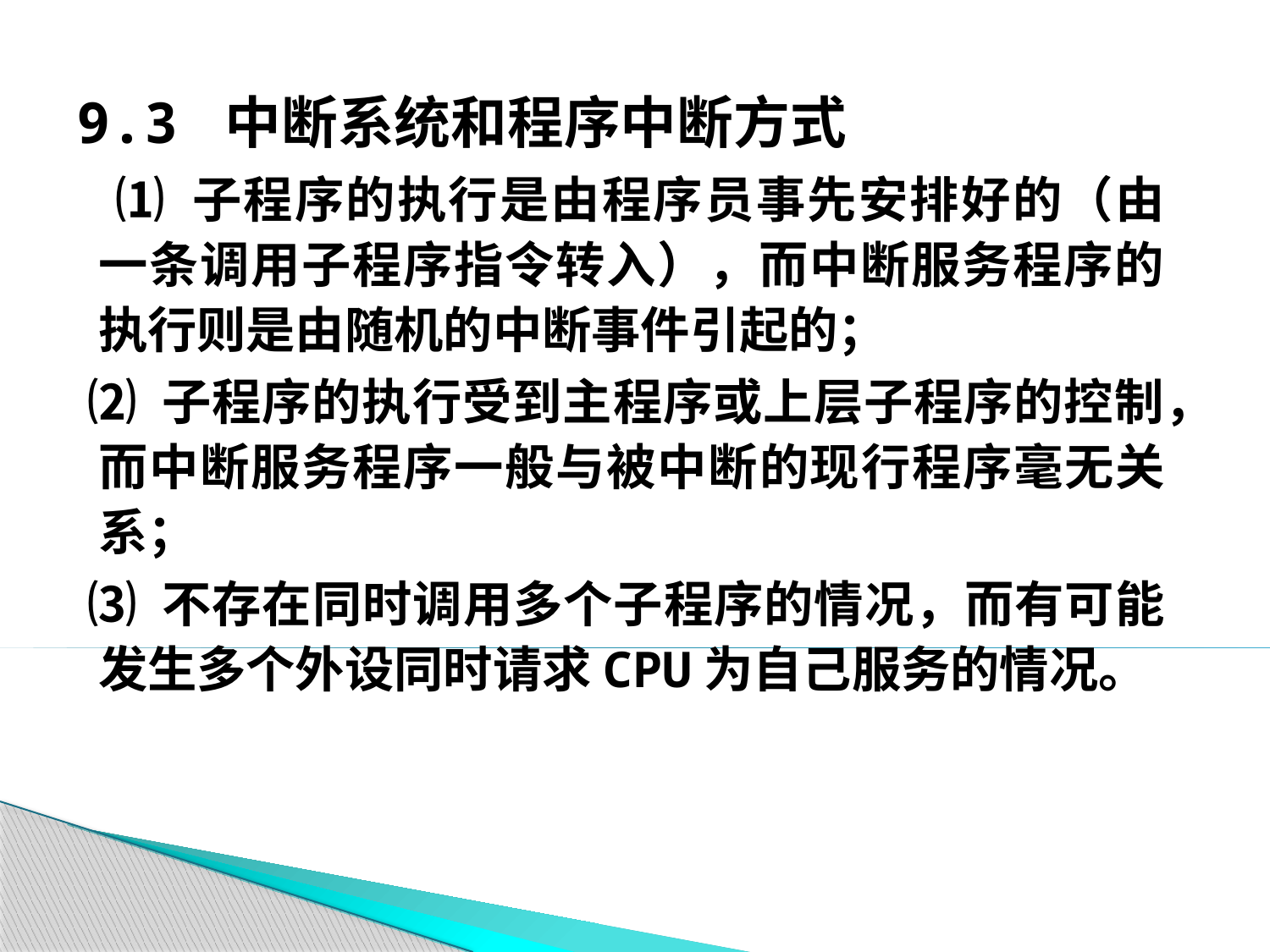

# 9.3 中断系统和程序中断方式
    ⑴ 子程序的执行是由程序员事先安排好的（由一条调用子程序指令转入），而中断服务程序的执行则是由随机的中断事件引起的；
  ⑵ 子程序的执行受到主程序或上层子程序的控制，而中断服务程序一般与被中断的现行程序毫无关系；
  ⑶ 不存在同时调用多个子程序的情况，而有可能发生多个外设同时请求CPU为自己服务的情况。